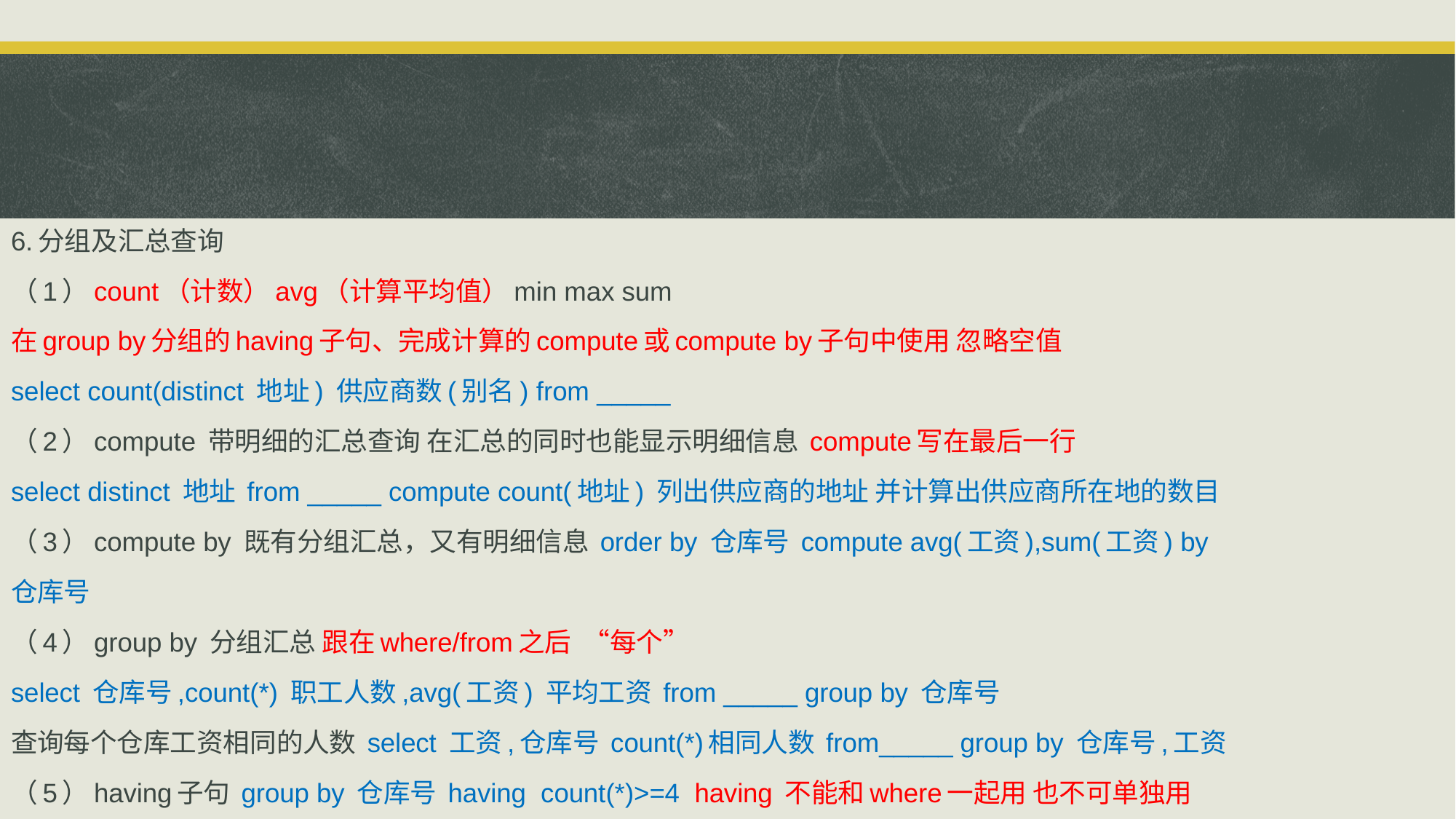

6.分组及汇总查询
（1）count（计数）avg（计算平均值）min max sum
在group by分组的having子句、完成计算的compute或compute by子句中使用 忽略空值
select count(distinct 地址) 供应商数(别名) from _____
（2）compute 带明细的汇总查询 在汇总的同时也能显示明细信息 compute写在最后一行
select distinct 地址 from _____ compute count(地址) 列出供应商的地址 并计算出供应商所在地的数目
（3）compute by 既有分组汇总，又有明细信息 order by 仓库号 compute avg(工资),sum(工资) by
仓库号
（4）group by 分组汇总 跟在where/from之后  “每个”
select 仓库号,count(*) 职工人数,avg(工资) 平均工资 from _____ group by 仓库号
查询每个仓库工资相同的人数 select 工资,仓库号 count(*)相同人数 from_____ group by 仓库号,工资
（5）having子句 group by 仓库号 having  count(*)>=4  having 不能和where一起用 也不可单独用